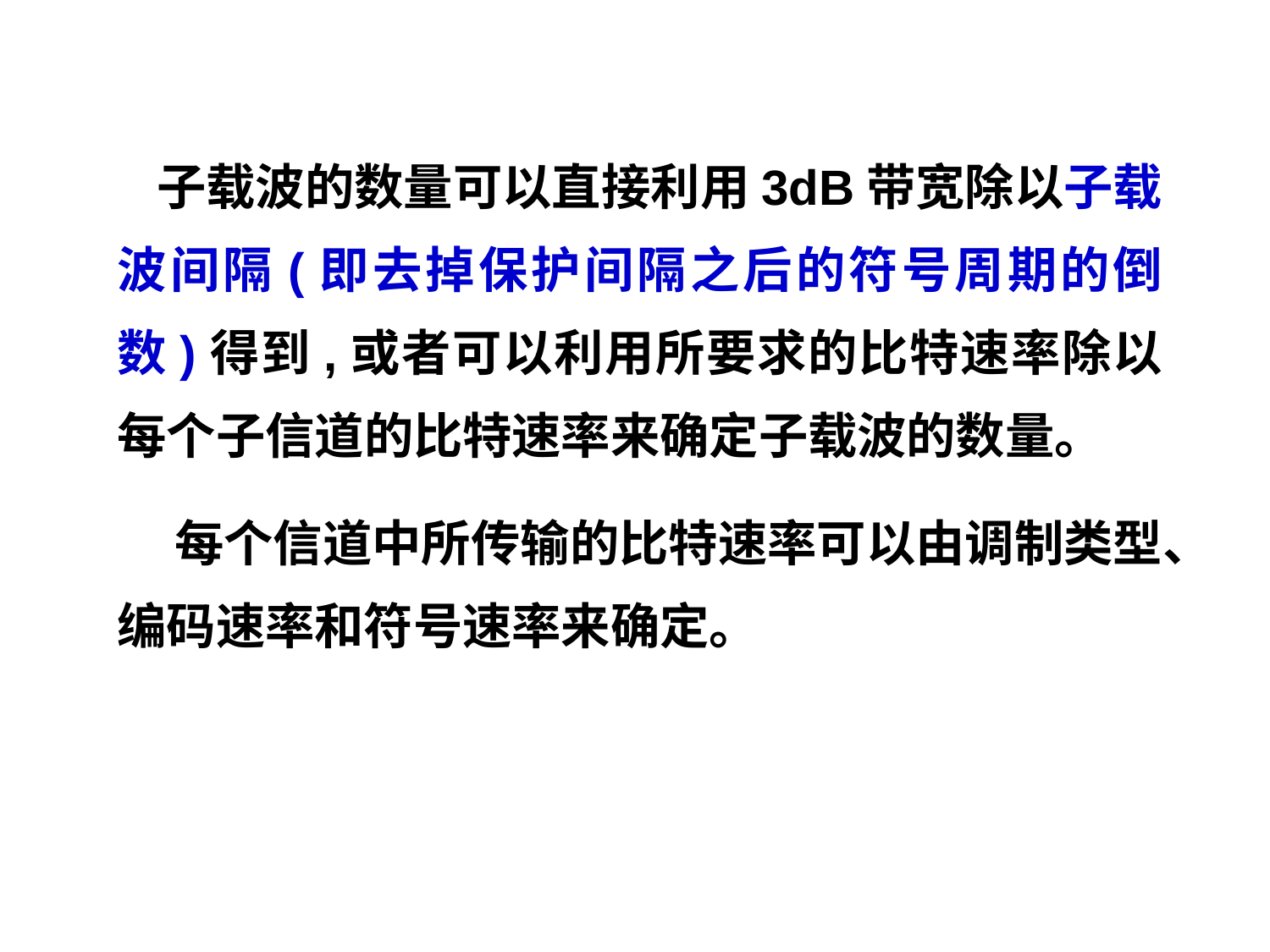

子载波的数量可以直接利用3dB带宽除以子载波间隔(即去掉保护间隔之后的符号周期的倒数)得到,或者可以利用所要求的比特速率除以每个子信道的比特速率来确定子载波的数量。
    每个信道中所传输的比特速率可以由调制类型、编码速率和符号速率来确定。